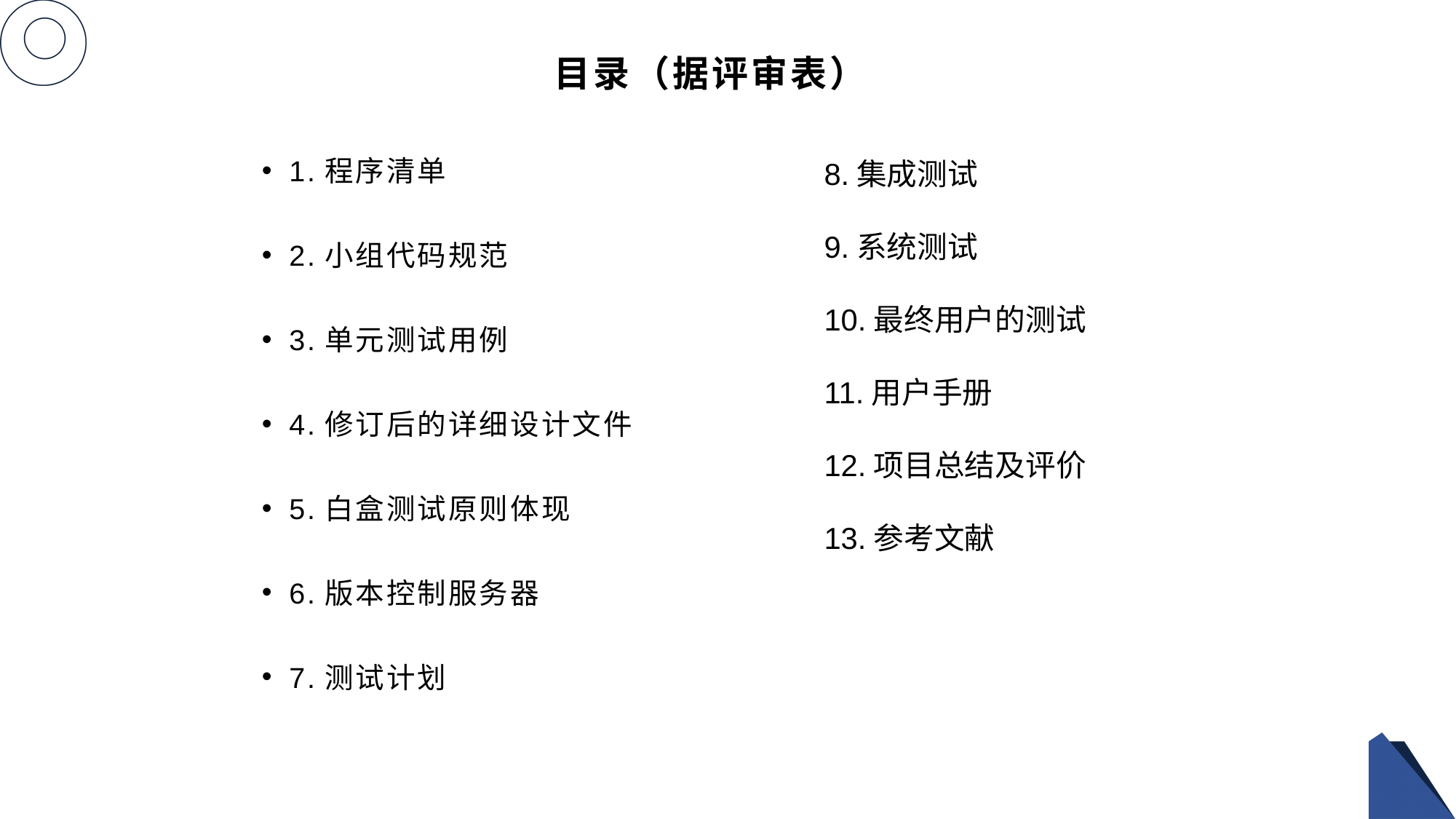

# 目录（据评审表）
1.程序清单
2.小组代码规范
3.单元测试用例
4.修订后的详细设计文件
5.白盒测试原则体现
6.版本控制服务器
7.测试计划

8.集成测试
9.系统测试
10.最终用户的测试
11.用户手册
12.项目总结及评价
13.参考文献